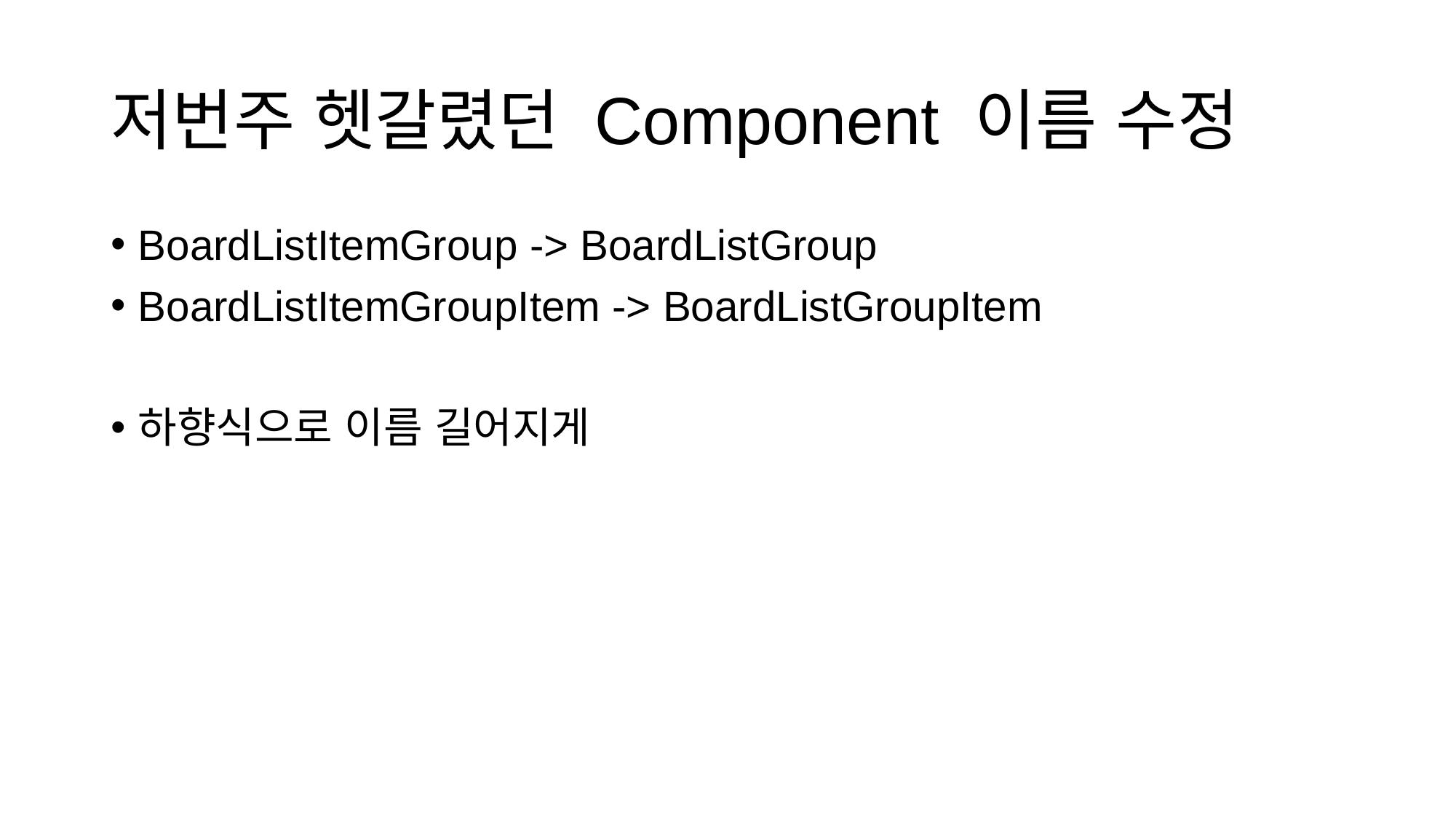

# 저번주 헷갈렸던 Component 이름 수정
BoardListItemGroup -> BoardListGroup
BoardListItemGroupItem -> BoardListGroupItem

하향식으로 이름 길어지게